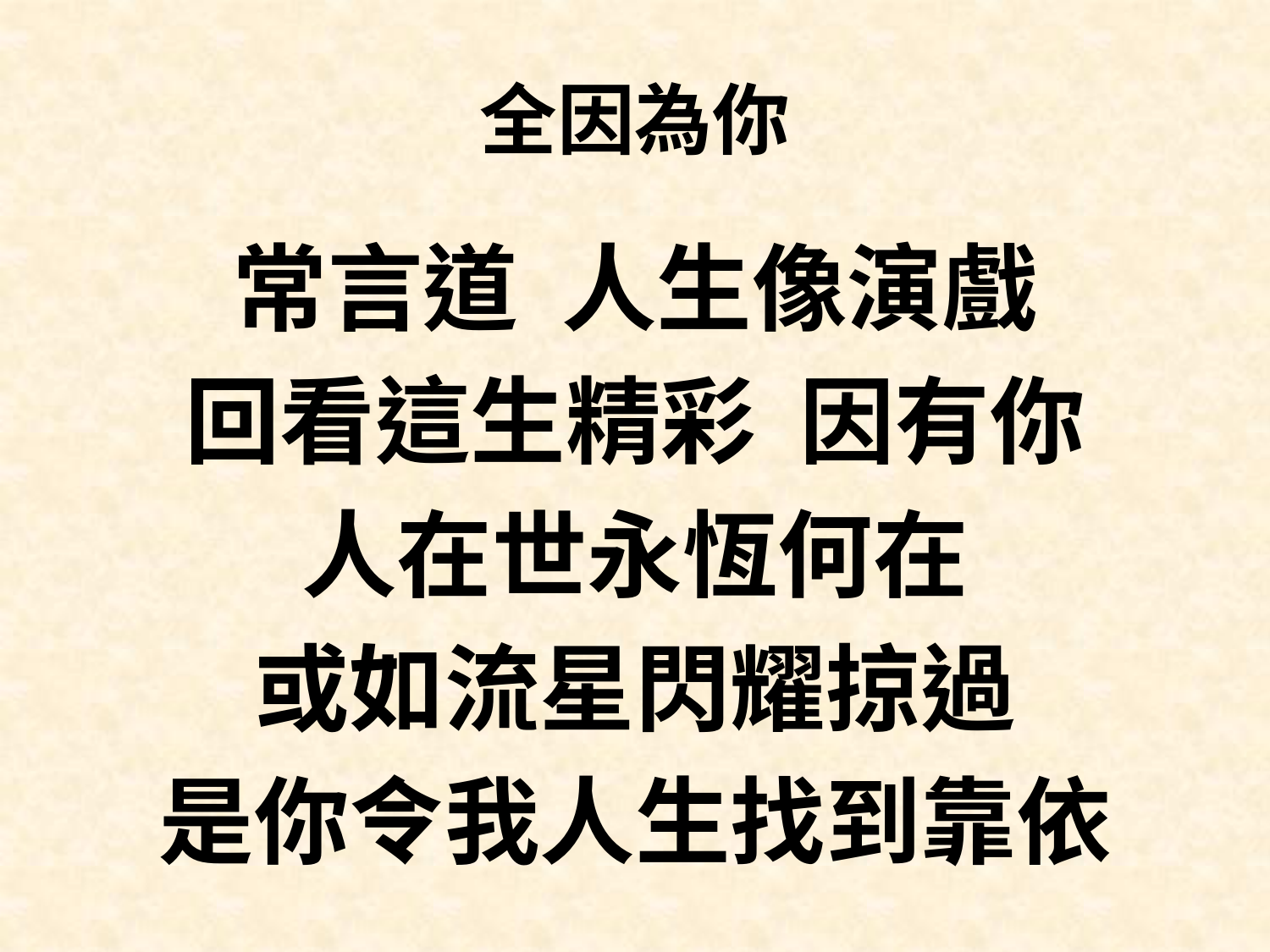

# 全因為你
常言道  人生像演戲
回看這生精彩  因有你
人在世永恆何在
或如流星閃耀掠過
是你令我人生找到靠依